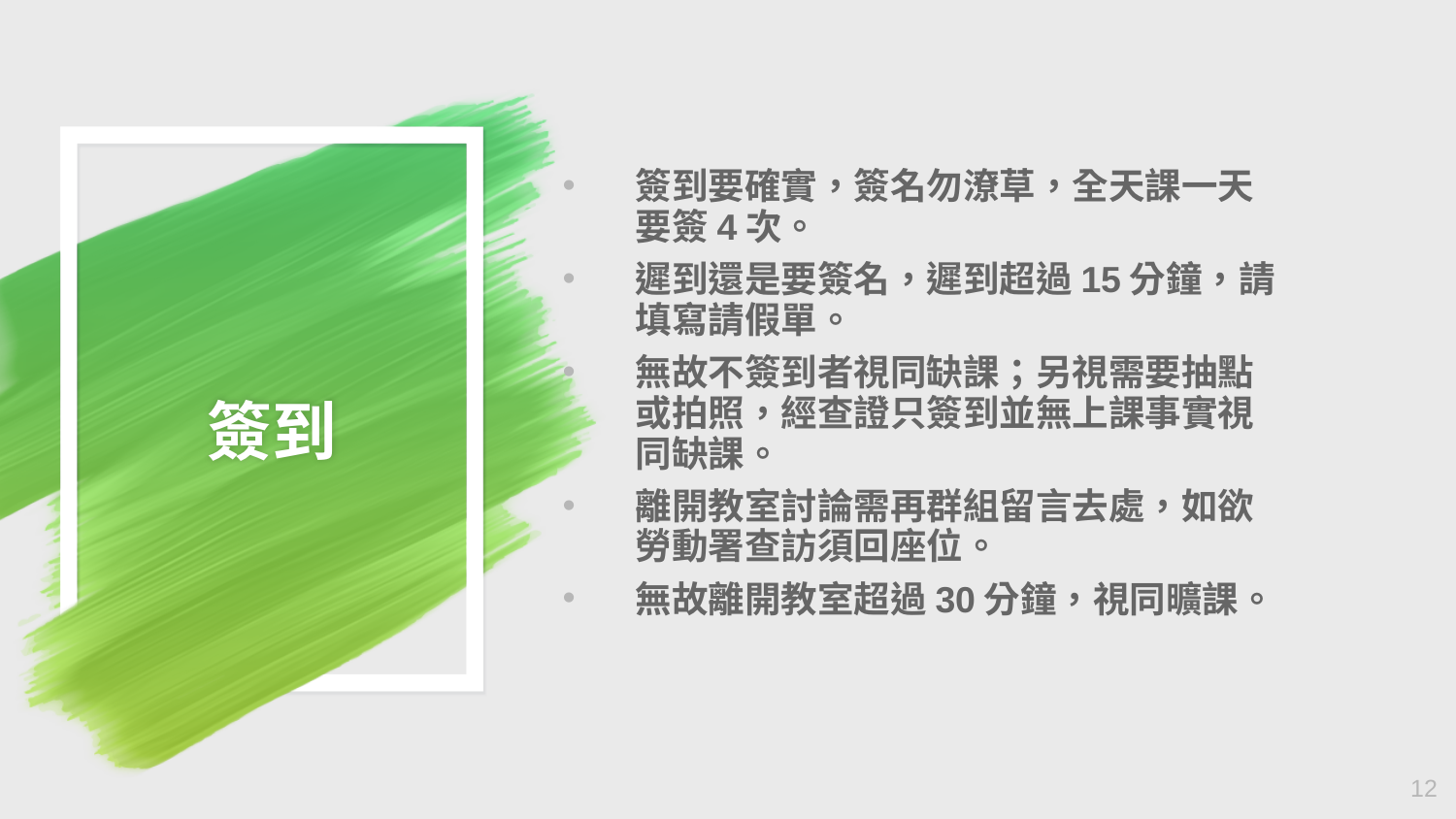

# 簽到
簽到要確實，簽名勿潦草，全天課一天要簽4次。
遲到還是要簽名，遲到超過15分鐘，請填寫請假單。
無故不簽到者視同缺課；另視需要抽點或拍照，經查證只簽到並無上課事實視同缺課。
離開教室討論需再群組留言去處，如欲勞動署查訪須回座位。
無故離開教室超過30分鐘，視同曠課。

12